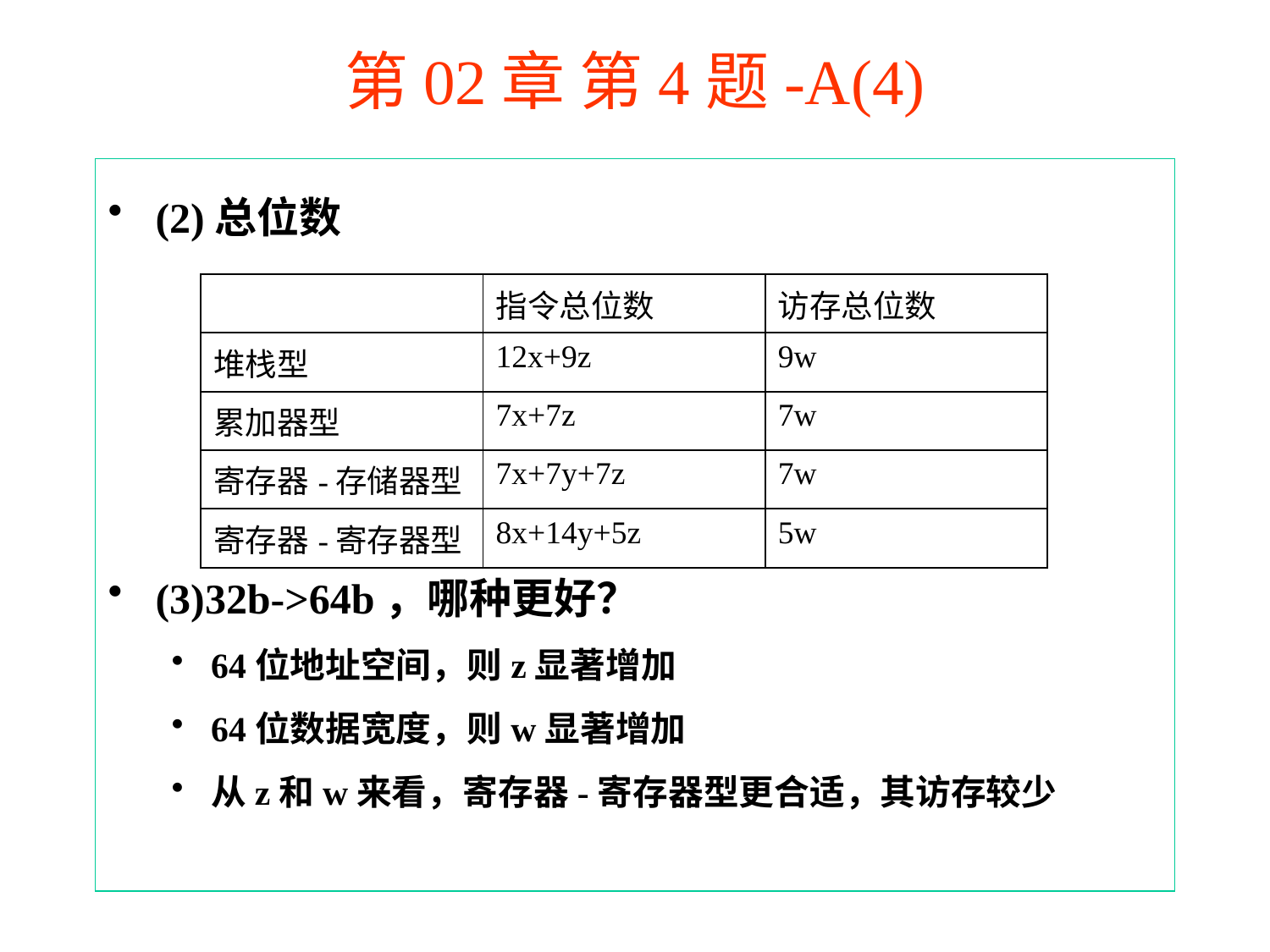

# 第02章 第4题-A(4)
(2)总位数

(3)32b->64b，哪种更好？
64位地址空间，则z显著增加
64位数据宽度，则w显著增加
从z和w来看，寄存器-寄存器型更合适，其访存较少

|  | 指令总位数 | 访存总位数 |
| --- | --- | --- |
| 堆栈型 | 12x+9z | 9w |
| 累加器型 | 7x+7z | 7w |
| 寄存器-存储器型 | 7x+7y+7z | 7w |
| 寄存器-寄存器型 | 8x+14y+5z | 5w |